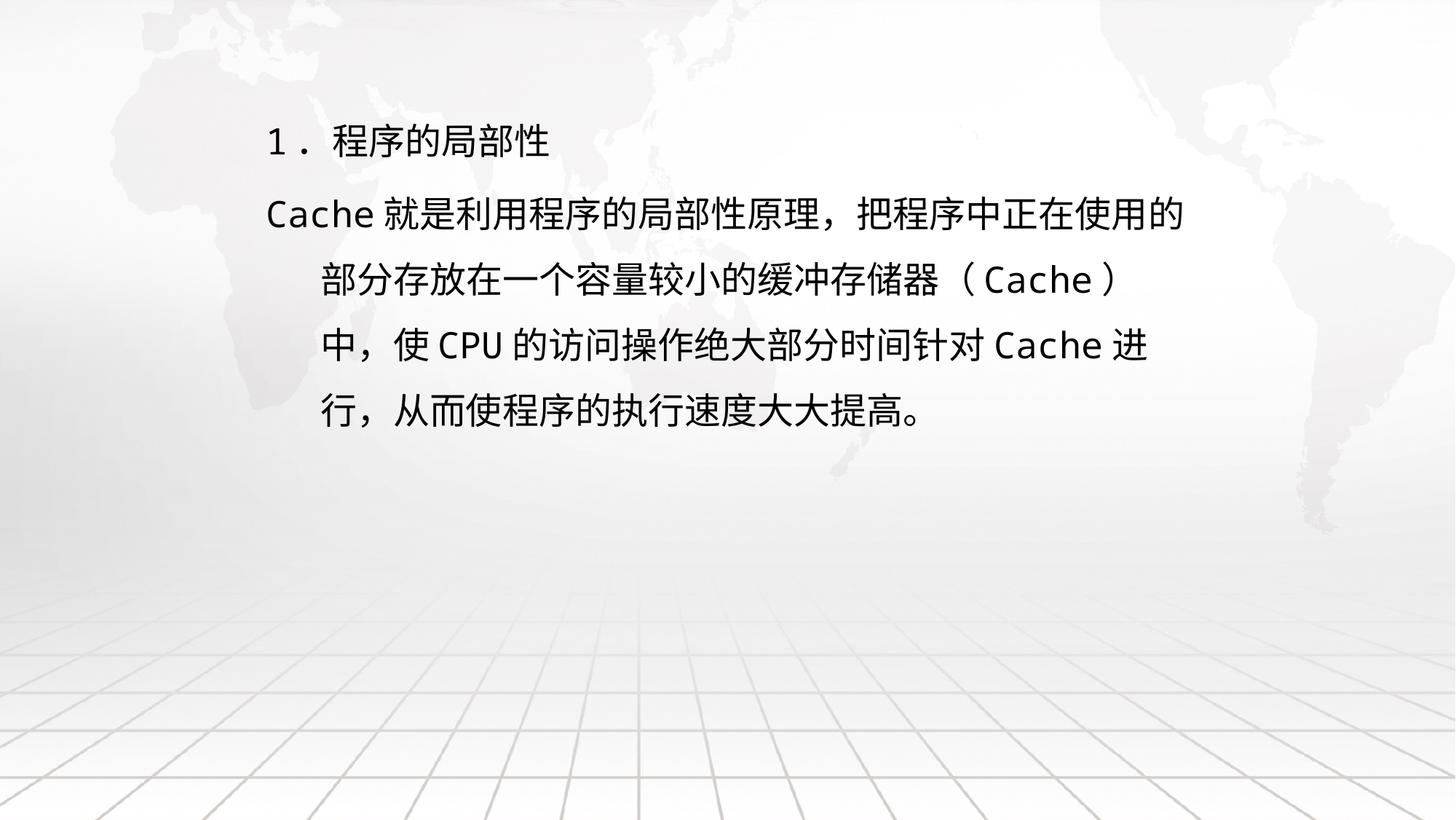

1．程序的局部性
Cache就是利用程序的局部性原理，把程序中正在使用的部分存放在一个容量较小的缓冲存储器（Cache）中，使CPU的访问操作绝大部分时间针对Cache进行，从而使程序的执行速度大大提高。